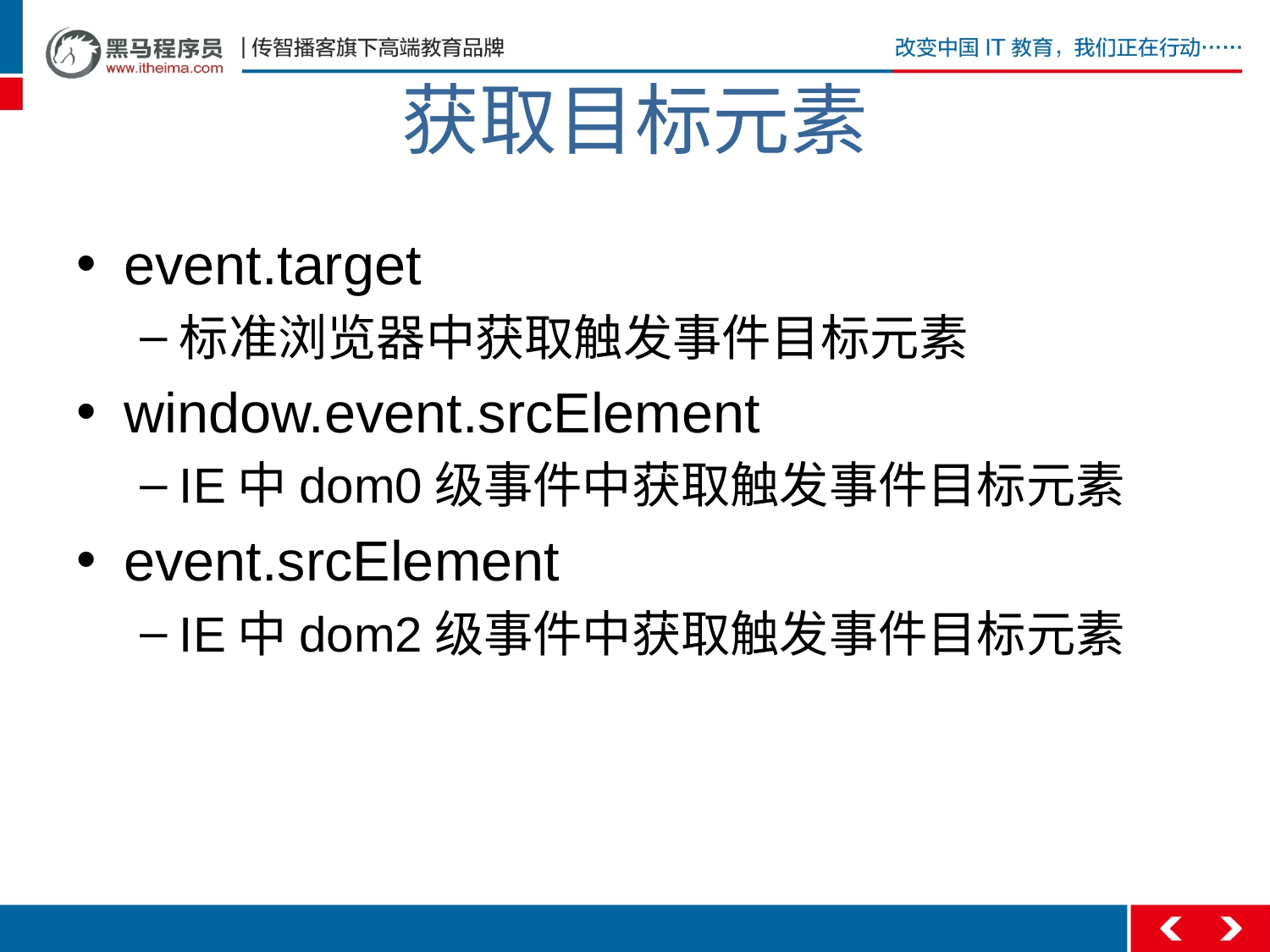

获取目标元素
event.target
标准浏览器中获取触发事件目标元素
window.event.srcElement
IE中dom0级事件中获取触发事件目标元素
event.srcElement
IE中dom2级事件中获取触发事件目标元素